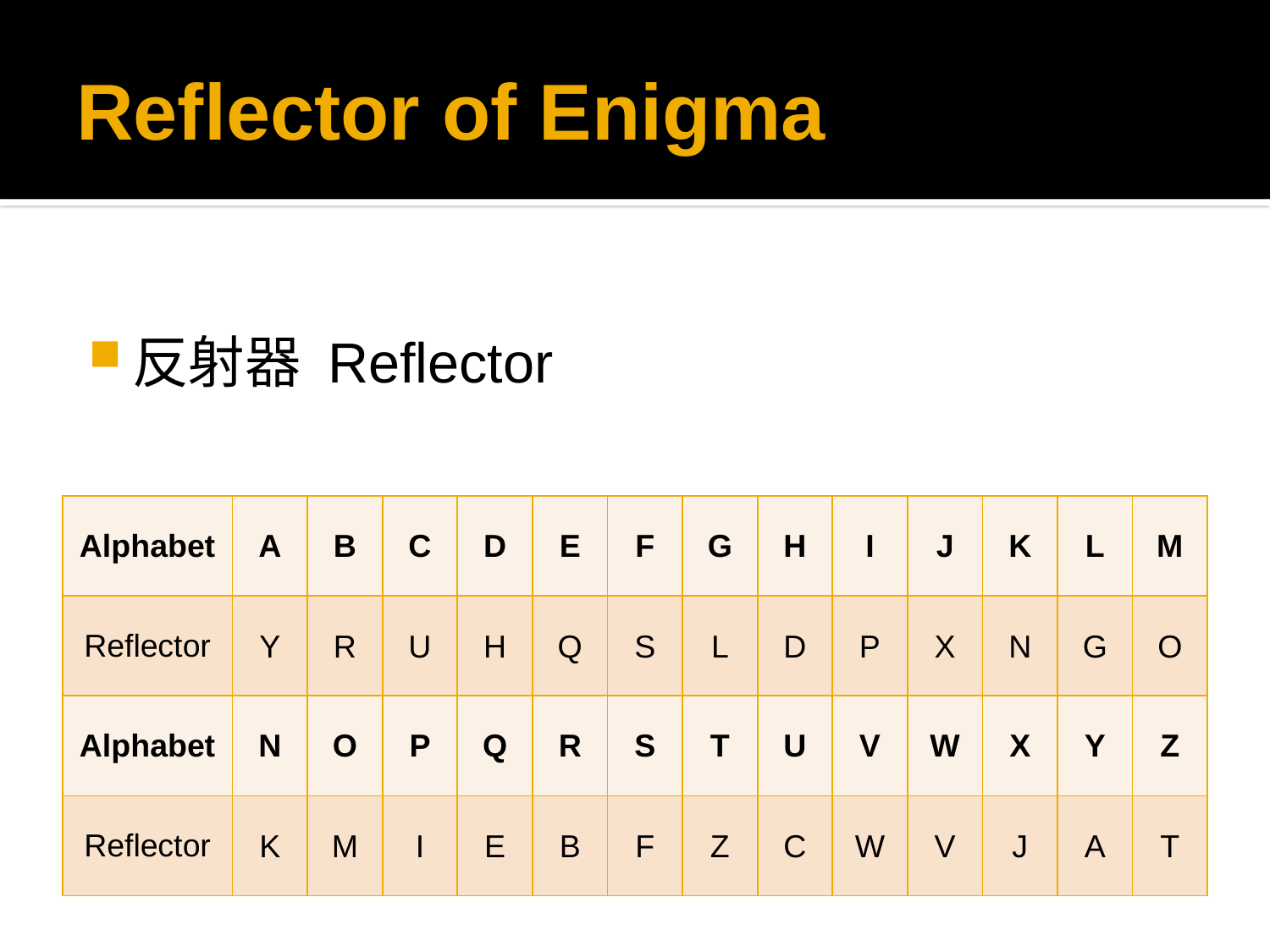

# Reflector of Enigma

反射器 Reflector
| Alphabet | A | B | C | D | E | F | G | H | I | J | K | L | M |
| --- | --- | --- | --- | --- | --- | --- | --- | --- | --- | --- | --- | --- | --- |
| Reflector | Y | R | U | H | Q | S | L | D | P | X | N | G | O |
| Alphabet | N | O | P | Q | R | S | T | U | V | W | X | Y | Z |
| Reflector | K | M | I | E | B | F | Z | C | W | V | J | A | T |